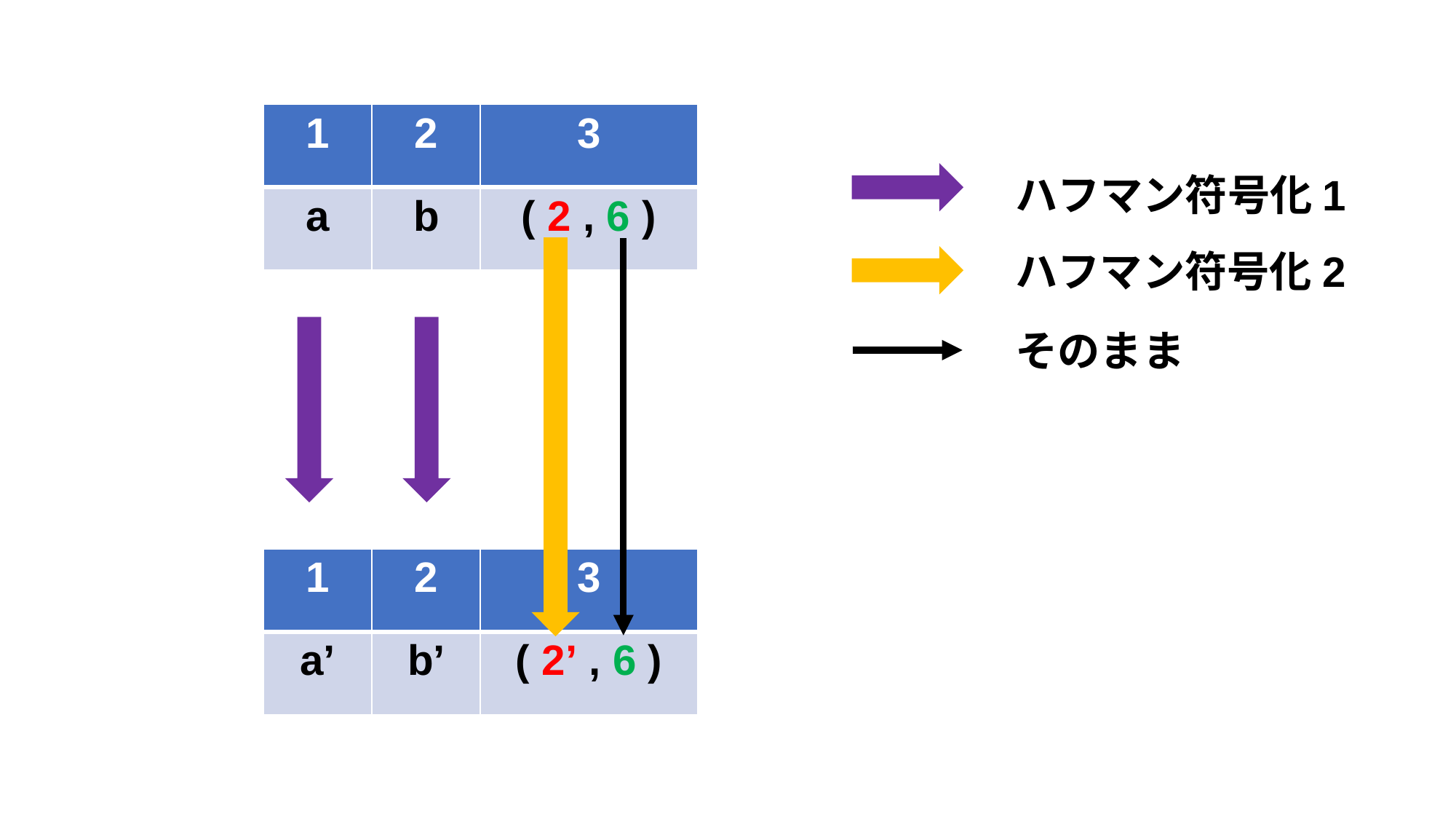

| 1 | 2 | 3 |
| --- | --- | --- |
| a | b | ( 2 , 6 ) |

ハフマン符号化1

ハフマン符号化2

そのまま
| 1 | 2 | 3 |
| --- | --- | --- |
| a’ | b’ | ( 2’ , 6 ) |